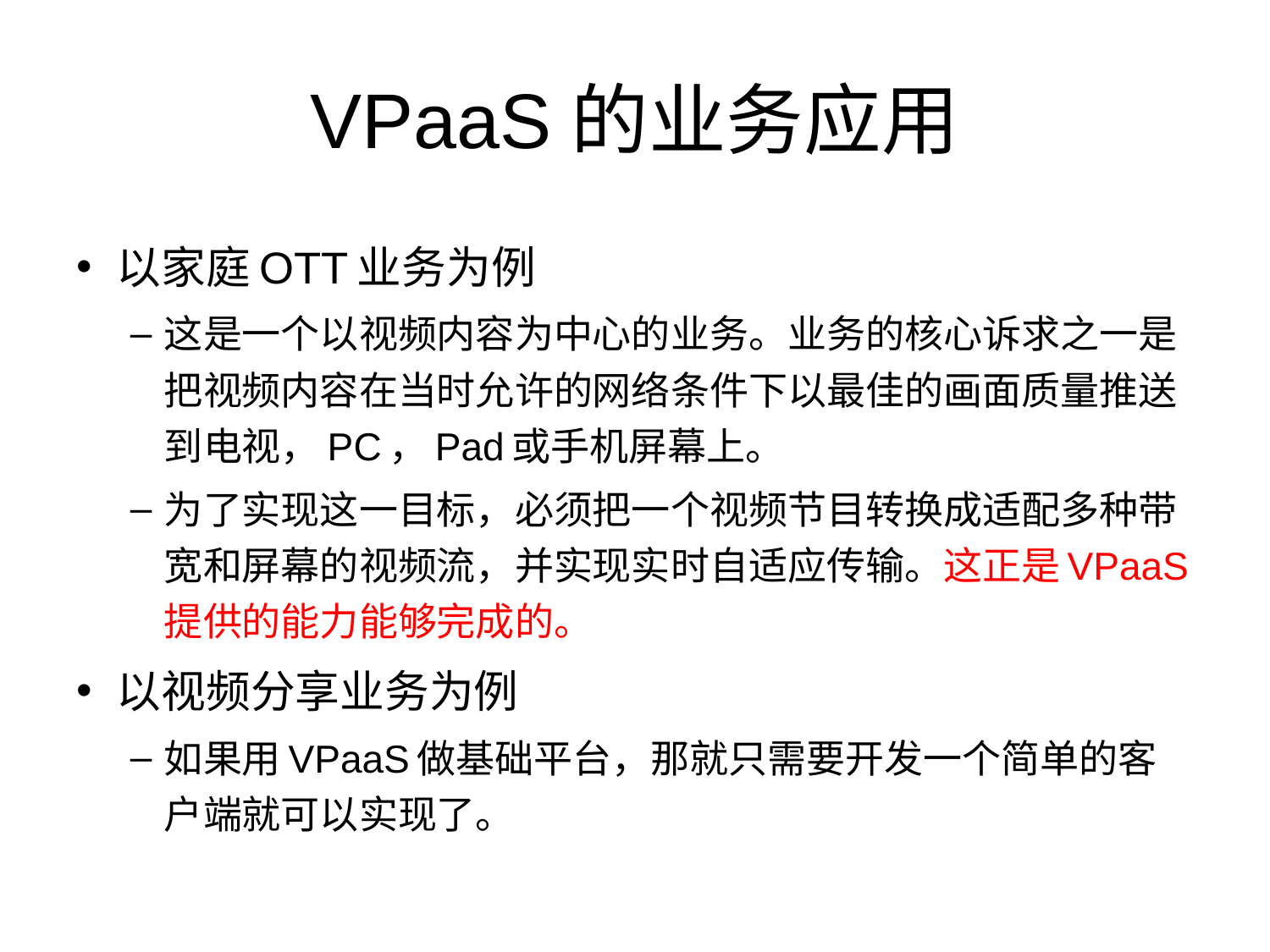

# VPaaS的业务应用
以家庭OTT业务为例
这是一个以视频内容为中心的业务。业务的核心诉求之一是把视频内容在当时允许的网络条件下以最佳的画面质量推送到电视，PC，Pad或手机屏幕上。
为了实现这一目标，必须把一个视频节目转换成适配多种带宽和屏幕的视频流，并实现实时自适应传输。这正是VPaaS提供的能力能够完成的。
以视频分享业务为例
如果用VPaaS做基础平台，那就只需要开发一个简单的客户端就可以实现了。